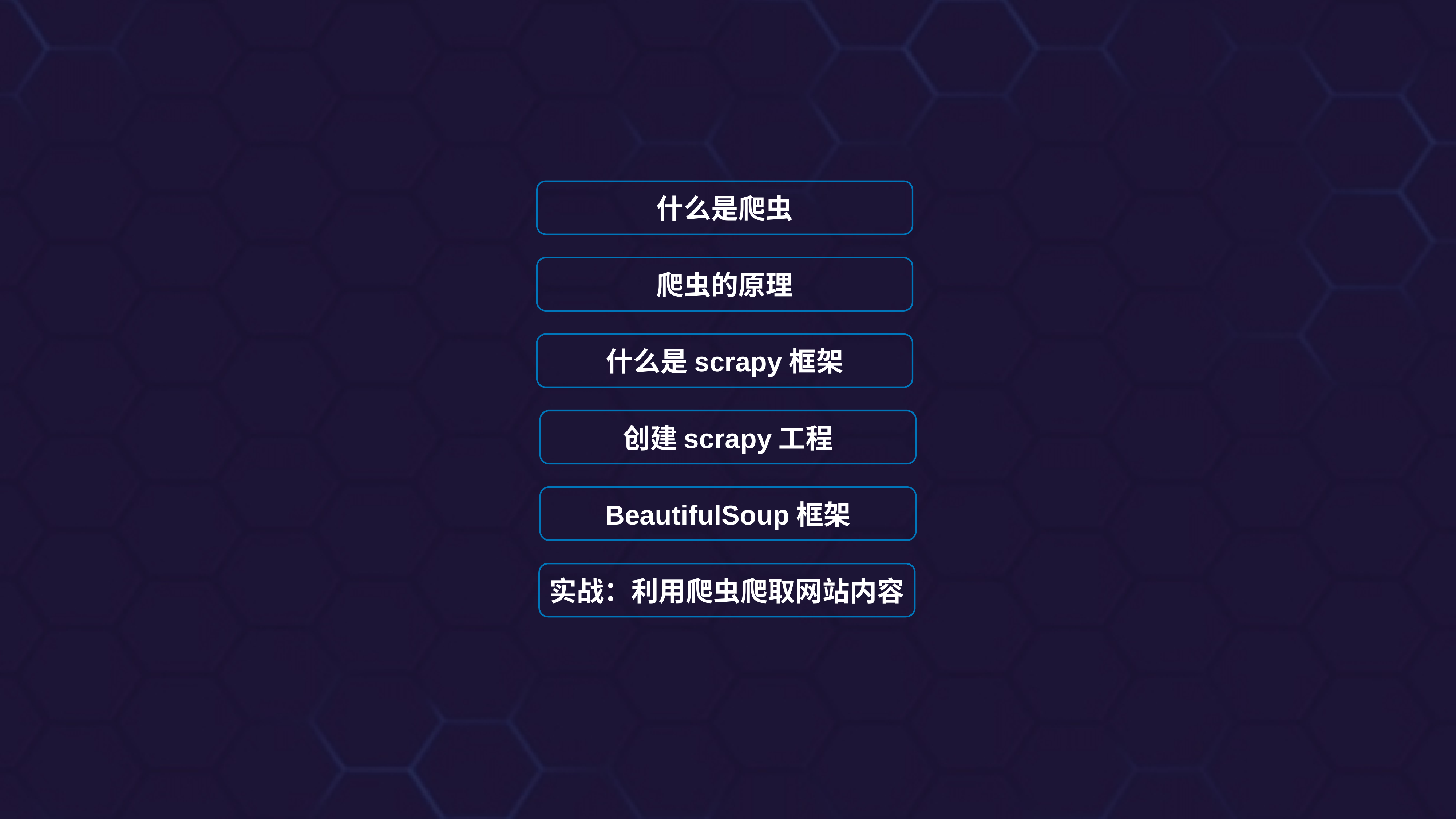

什么是爬虫
爬虫的原理
什么是scrapy框架
创建scrapy工程
BeautifulSoup框架
实战：利用爬虫爬取网站内容